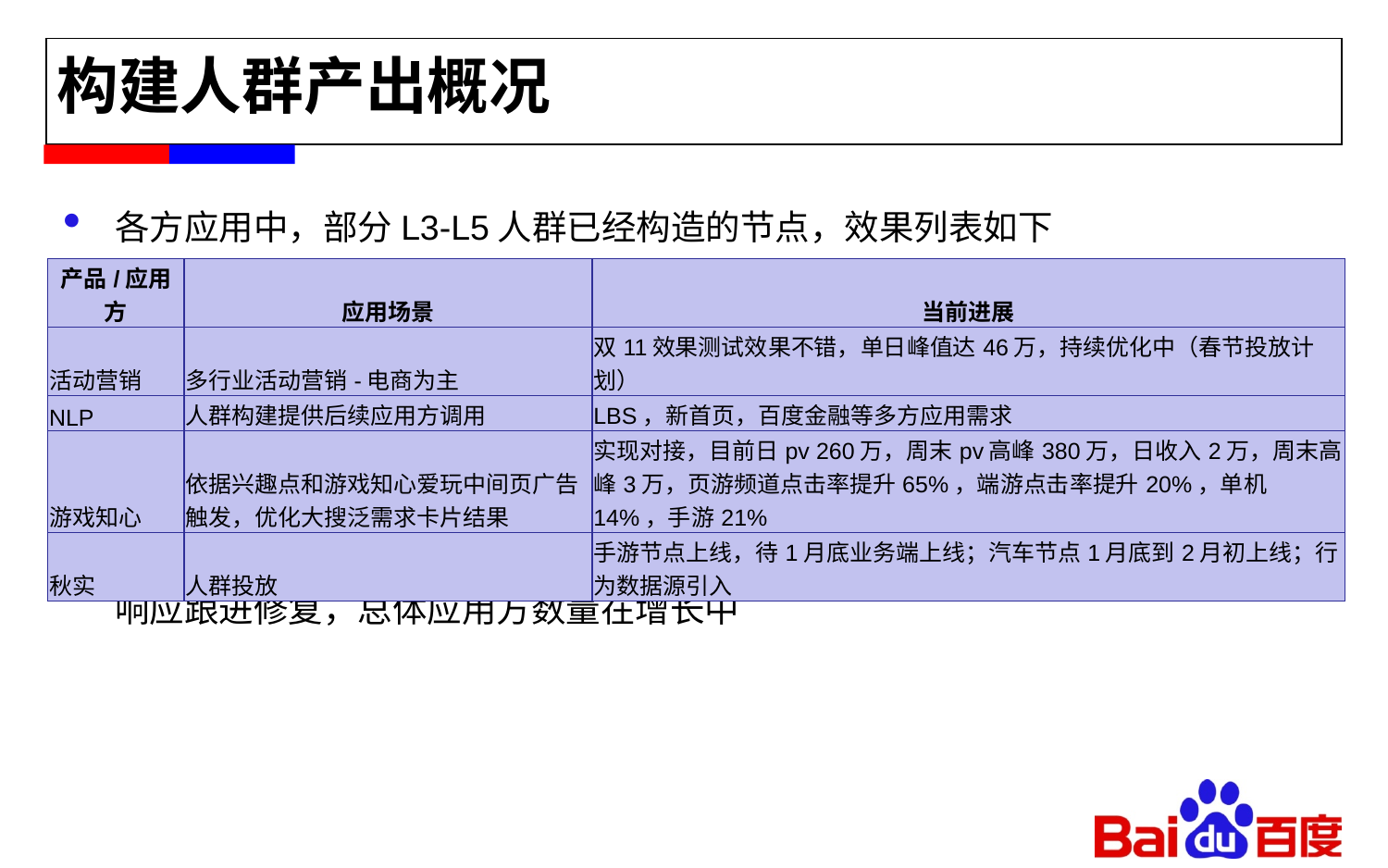

构建人群产出概况
各方应用中，部分L3-L5人群已经构造的节点，效果列表如下

总体上，目前开物节点总数已经达到300+；各个应用方使用过程中的问题快速响应跟进修复，总体应用方数量在增长中
| 产品/应用方 | 应用场景 | 当前进展 |
| --- | --- | --- |
| 活动营销 | 多行业活动营销-电商为主 | 双11效果测试效果不错，单日峰值达46万，持续优化中（春节投放计划） |
| NLP | 人群构建提供后续应用方调用 | LBS，新首页，百度金融等多方应用需求 |
| 游戏知心 | 依据兴趣点和游戏知心爱玩中间页广告 触发，优化大搜泛需求卡片结果 | 实现对接，目前日pv 260万，周末pv高峰380万，日收入2万，周末高峰3万，页游频道点击率提升65%，端游点击率提升20%，单机14%，手游21% |
| 秋实 | 人群投放 | 手游节点上线，待1月底业务端上线；汽车节点1月底到2月初上线；行为数据源引入 |